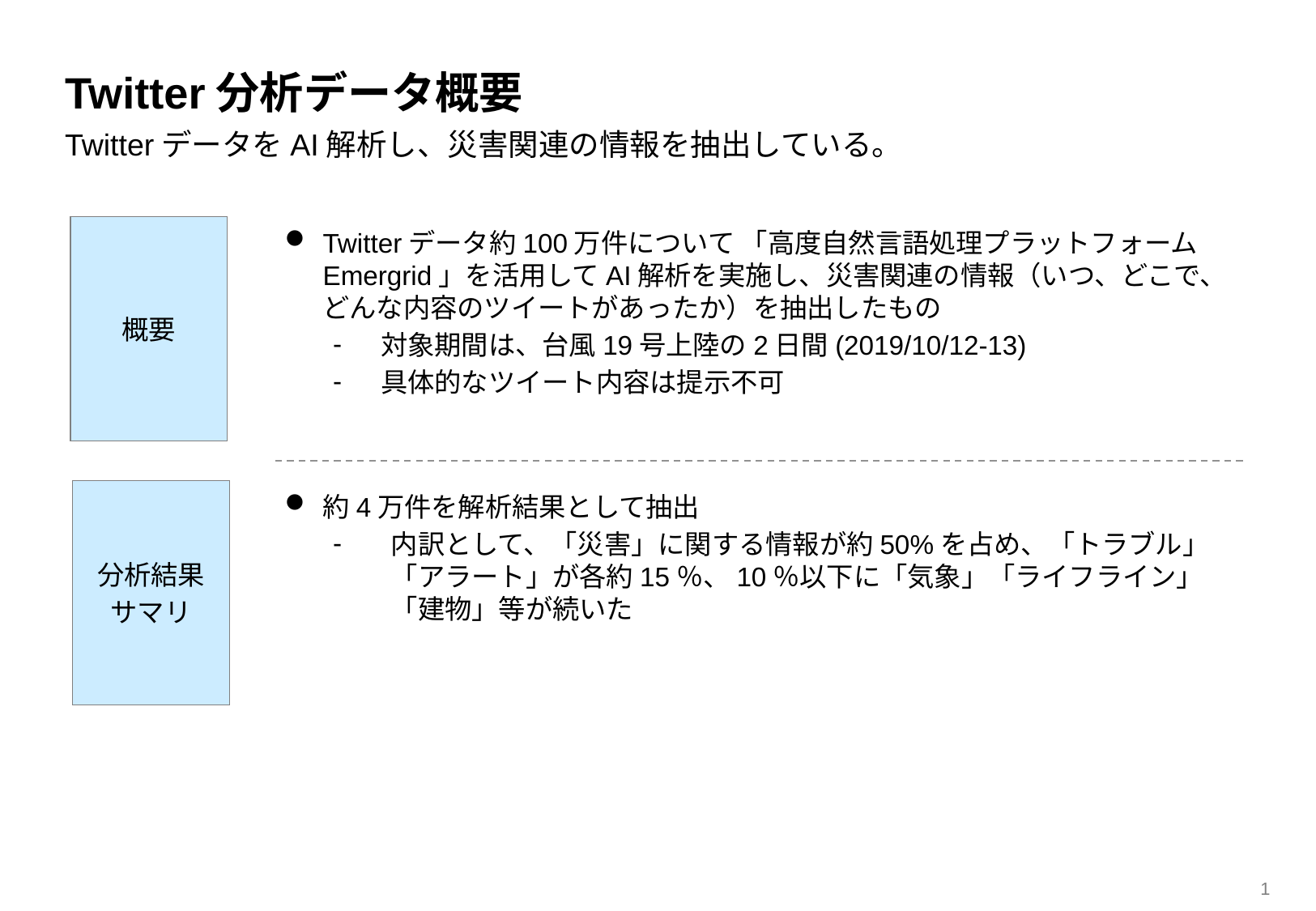

# Twitter分析データ概要
TwitterデータをAI解析し、災害関連の情報を抽出している。
概要
Twitterデータ約100万件について 「高度自然言語処理プラットフォームEmergrid」を活用してAI解析を実施し、災害関連の情報（いつ、どこで、どんな内容のツイートがあったか）を抽出したもの
対象期間は、台風19号上陸の2日間(2019/10/12-13)
具体的なツイート内容は提示不可
分析結果
サマリ
約4万件を解析結果として抽出
内訳として、「災害」に関する情報が約50%を占め、「トラブル」「アラート」が各約15％、10％以下に「気象」「ライフライン」「建物」等が続いた